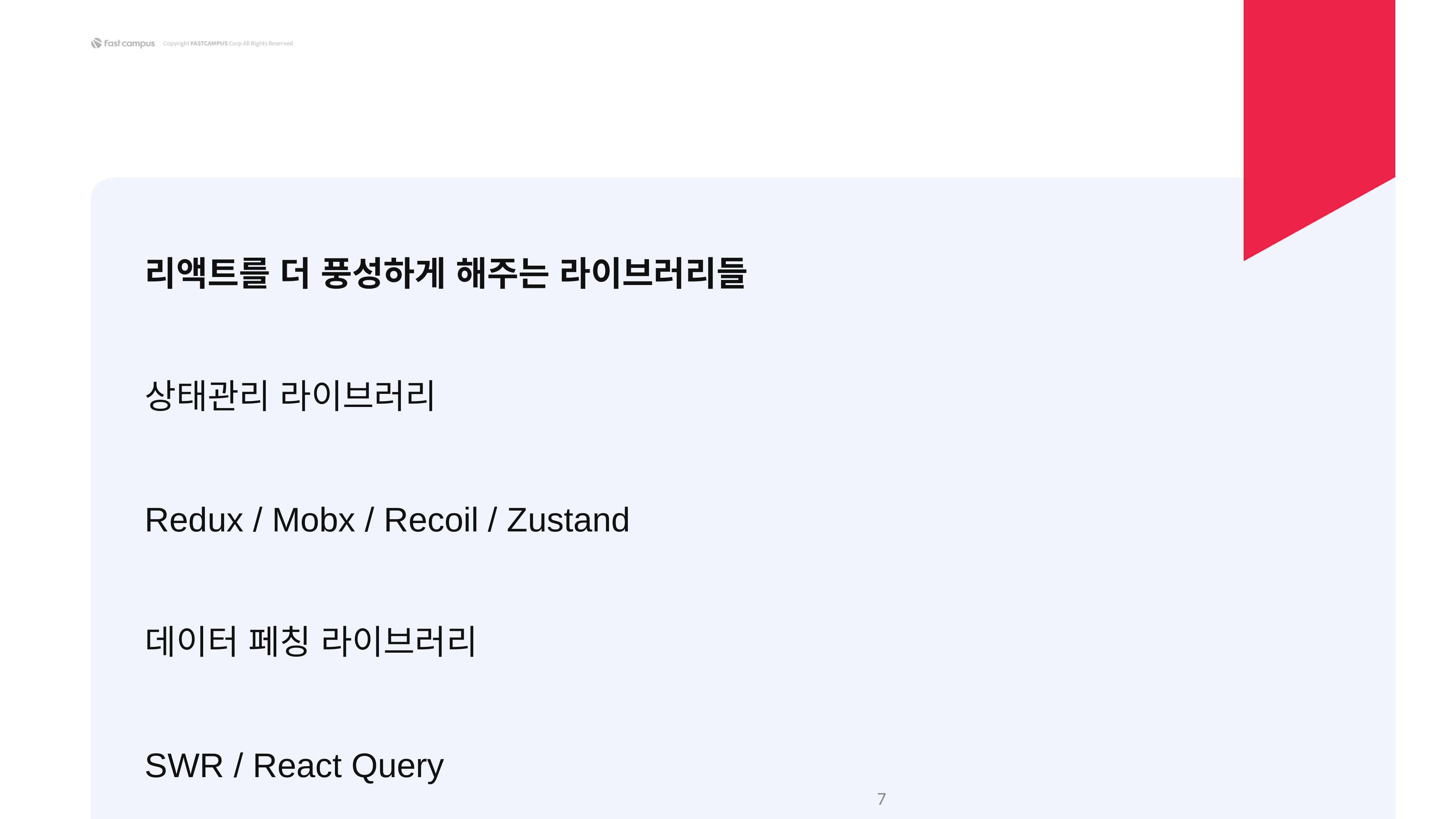

리액트를 더 풍성하게 해주는 라이브러리들

상태관리 라이브러리

Redux / Mobx / Recoil / Zustand

데이터 페칭 라이브러리

SWR / React Query
7